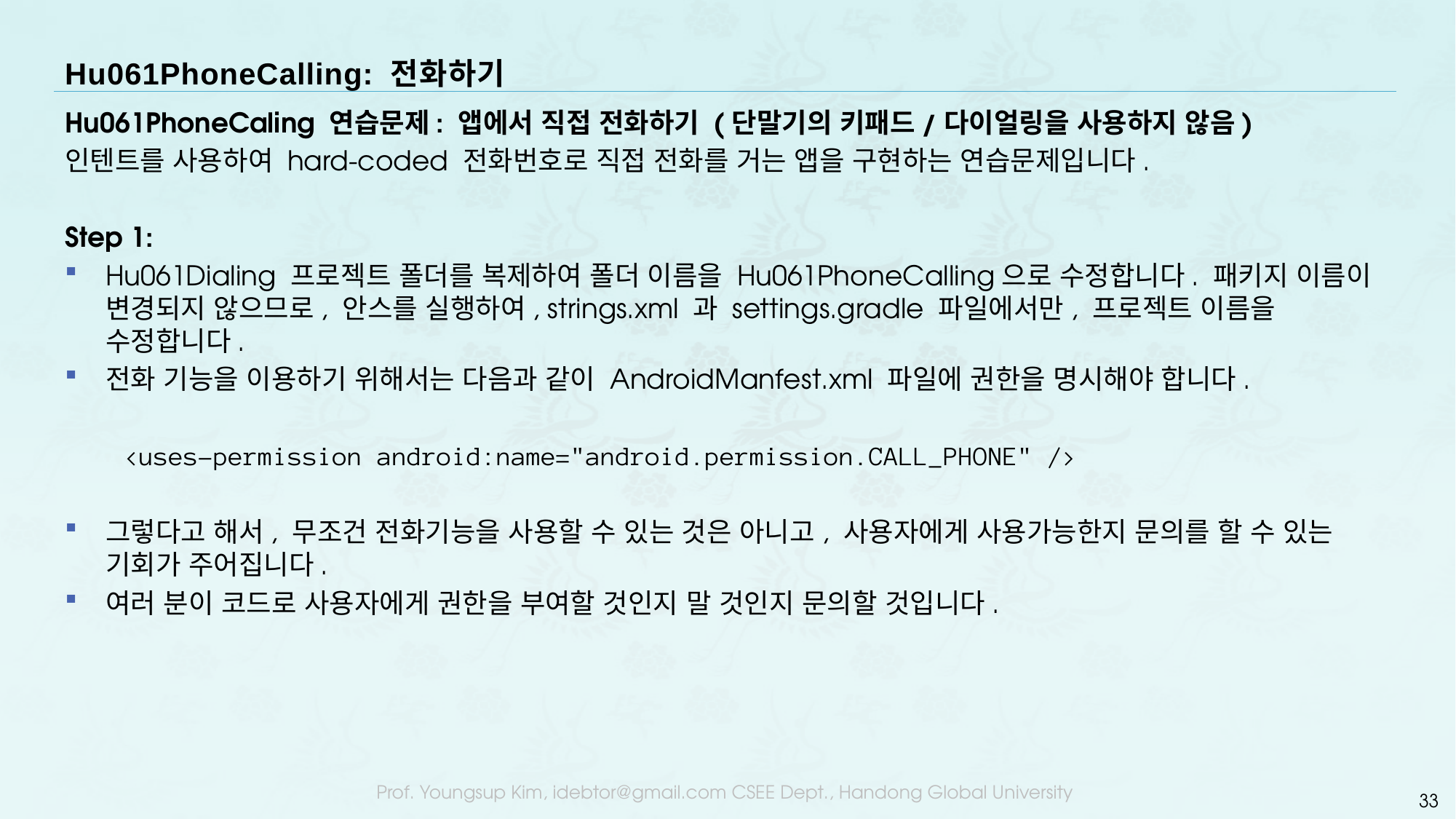

# Hu061PhoneCalling: 전화하기
Hu061PhoneCaling 연습문제: 앱에서 직접 전화하기 (단말기의 키패드/다이얼링을 사용하지 않음)
인텐트를 사용하여 hard-coded 전화번호로 직접 전화를 거는 앱을 구현하는 연습문제입니다.

Step 1:
Hu061Dialing 프로젝트 폴더를 복제하여 폴더 이름을 Hu061PhoneCalling으로 수정합니다. 패키지 이름이 변경되지 않으므로, 안스를 실행하여, strings.xml 과 settings.gradle 파일에서만, 프로젝트 이름을 수정합니다.
전화 기능을 이용하기 위해서는 다음과 같이 AndroidManfest.xml 파일에 권한을 명시해야 합니다.

    <uses-permission android:name="android.permission.CALL_PHONE" />

그렇다고 해서, 무조건 전화기능을 사용할 수 있는 것은 아니고, 사용자에게 사용가능한지 문의를 할 수 있는 기회가 주어집니다.
여러 분이 코드로 사용자에게 권한을 부여할 것인지 말 것인지 문의할 것입니다.

33